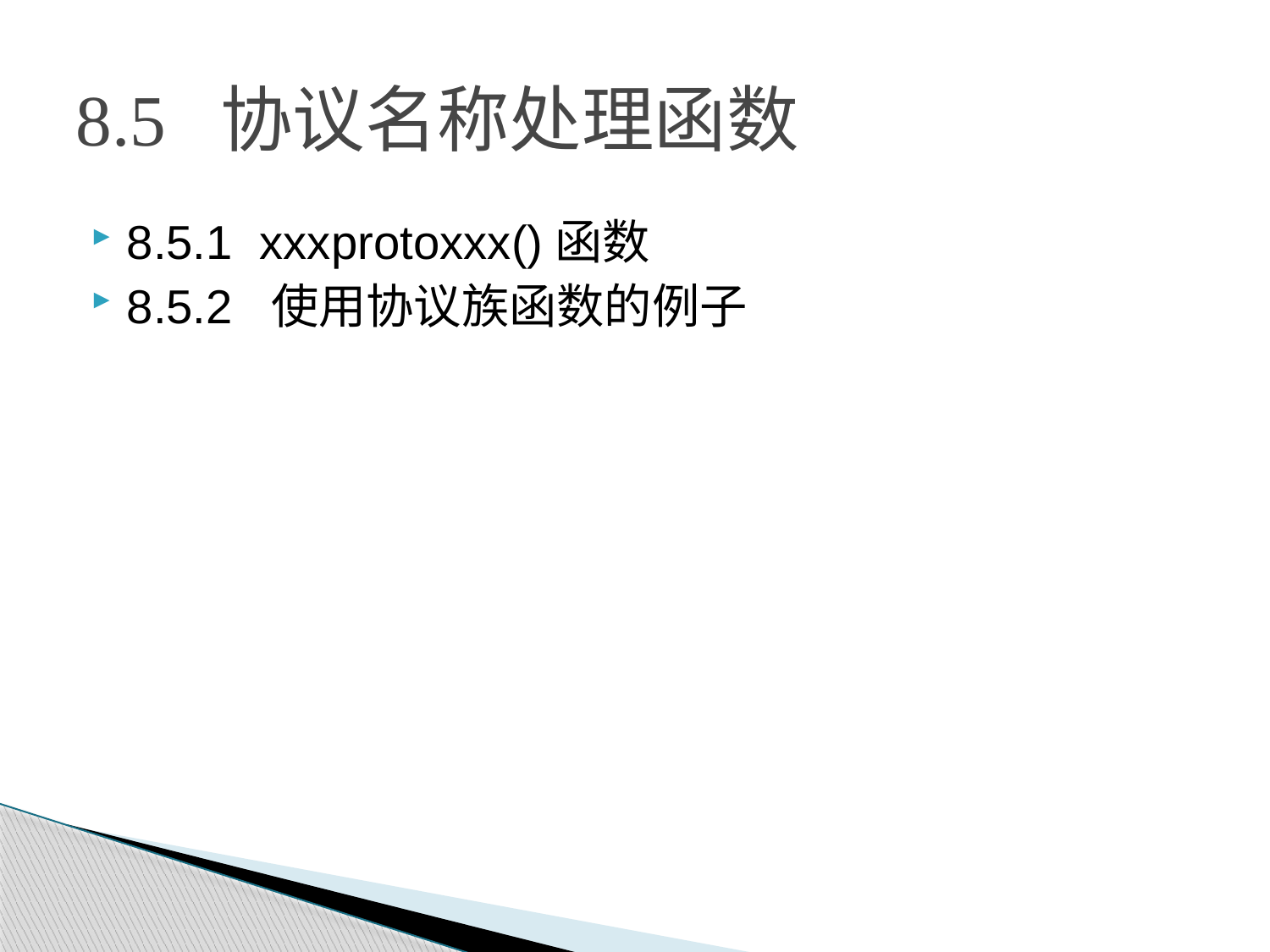

# 8.5  协议名称处理函数
8.5.1  xxxprotoxxx()函数
8.5.2  使用协议族函数的例子